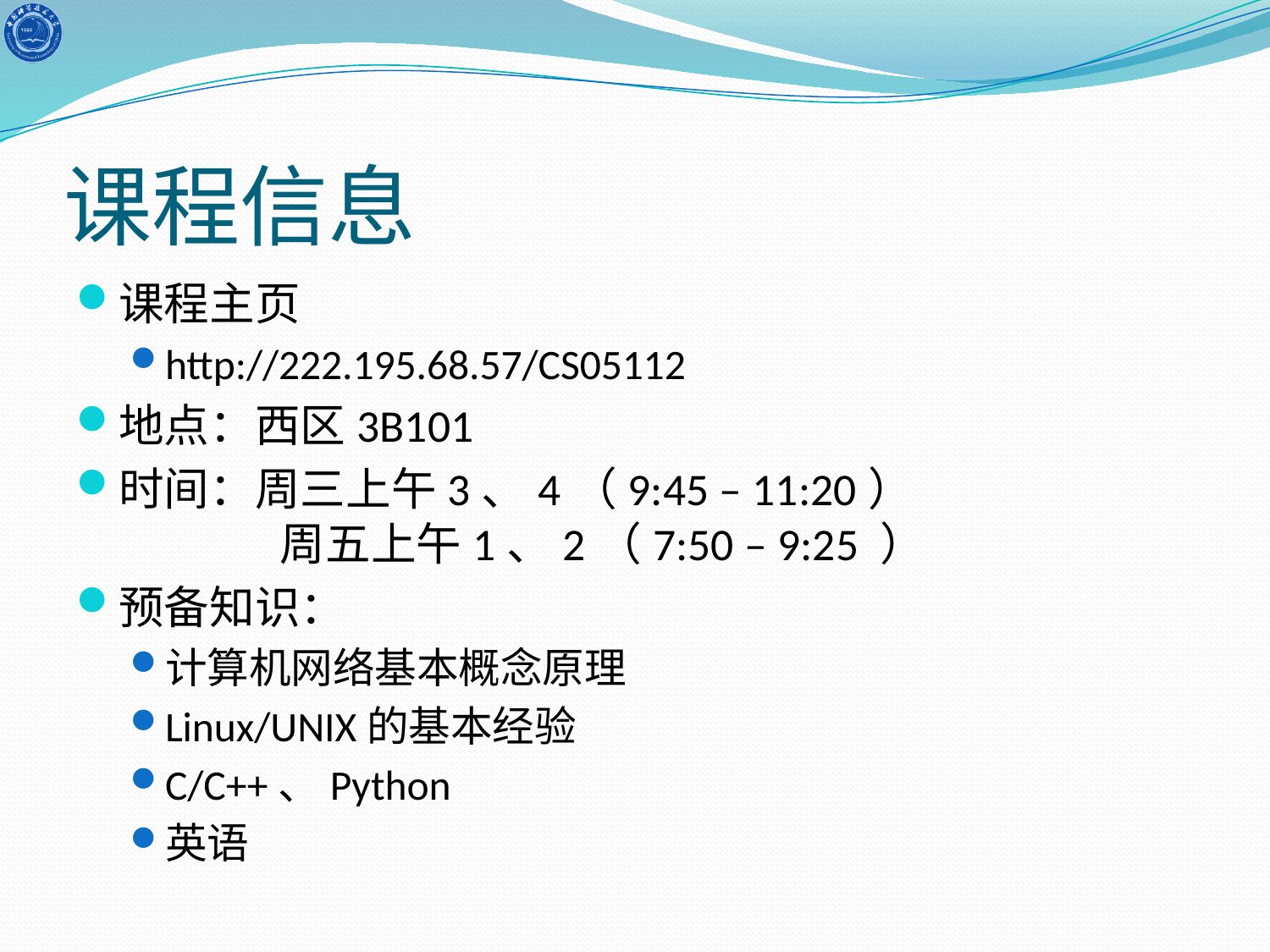

# 课程信息
课程主页
http://222.195.68.57/CS05112
地点：西区3B101
时间：周三上午3、4（9:45 – 11:20）
	    周五上午1、2（7:50 – 9:25 ）
预备知识：
计算机网络基本概念原理
Linux/UNIX的基本经验
C/C++、Python
英语